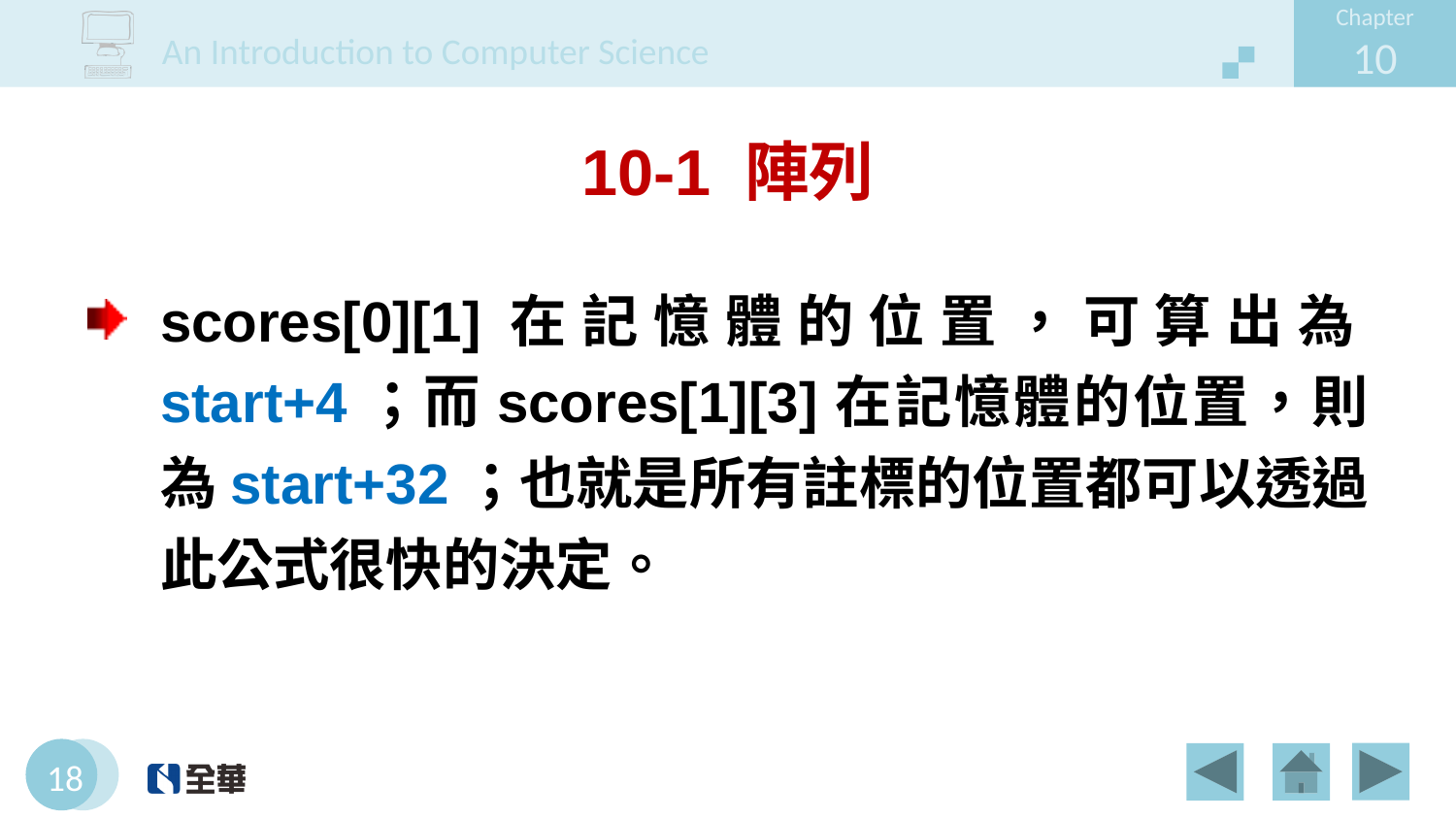

# 10-1 陣列
scores[0][1]在記憶體的位置，可算出為start+4；而scores[1][3]在記憶體的位置，則為start+32；也就是所有註標的位置都可以透過此公式很快的決定。